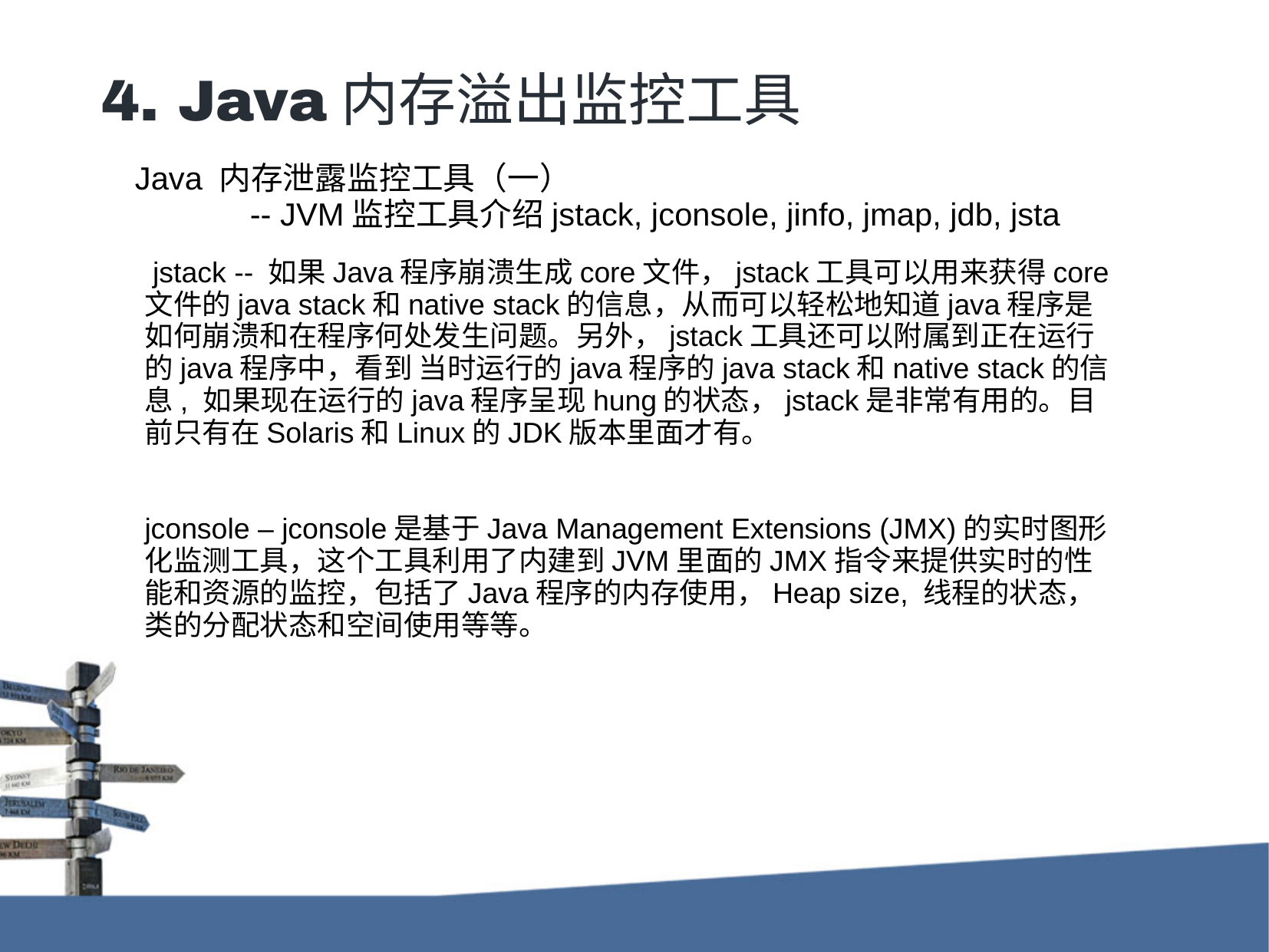

4. Java内存溢出监控工具
Java 内存泄露监控工具（一）
	-- JVM监控工具介绍jstack, jconsole, jinfo, jmap, jdb, jsta
 jstack -- 如果Java程序崩溃生成core文件，jstack工具可以用来获得core文件的java stack和native stack的信息，从而可以轻松地知道java程序是如何崩溃和在程序何处发生问题。另外，jstack工具还可以附属到正在运行的java程序中，看到 当时运行的java程序的java stack和native stack的信息, 如果现在运行的java程序呈现hung的状态，jstack是非常有用的。目前只有在Solaris和Linux的JDK版本里面才有。

jconsole – jconsole是基于Java Management Extensions (JMX)的实时图形化监测工具，这个工具利用了内建到JVM里面的JMX指令来提供实时的性能和资源的监控，包括了Java程序的内存使用，Heap size, 线程的状态，类的分配状态和空间使用等等。